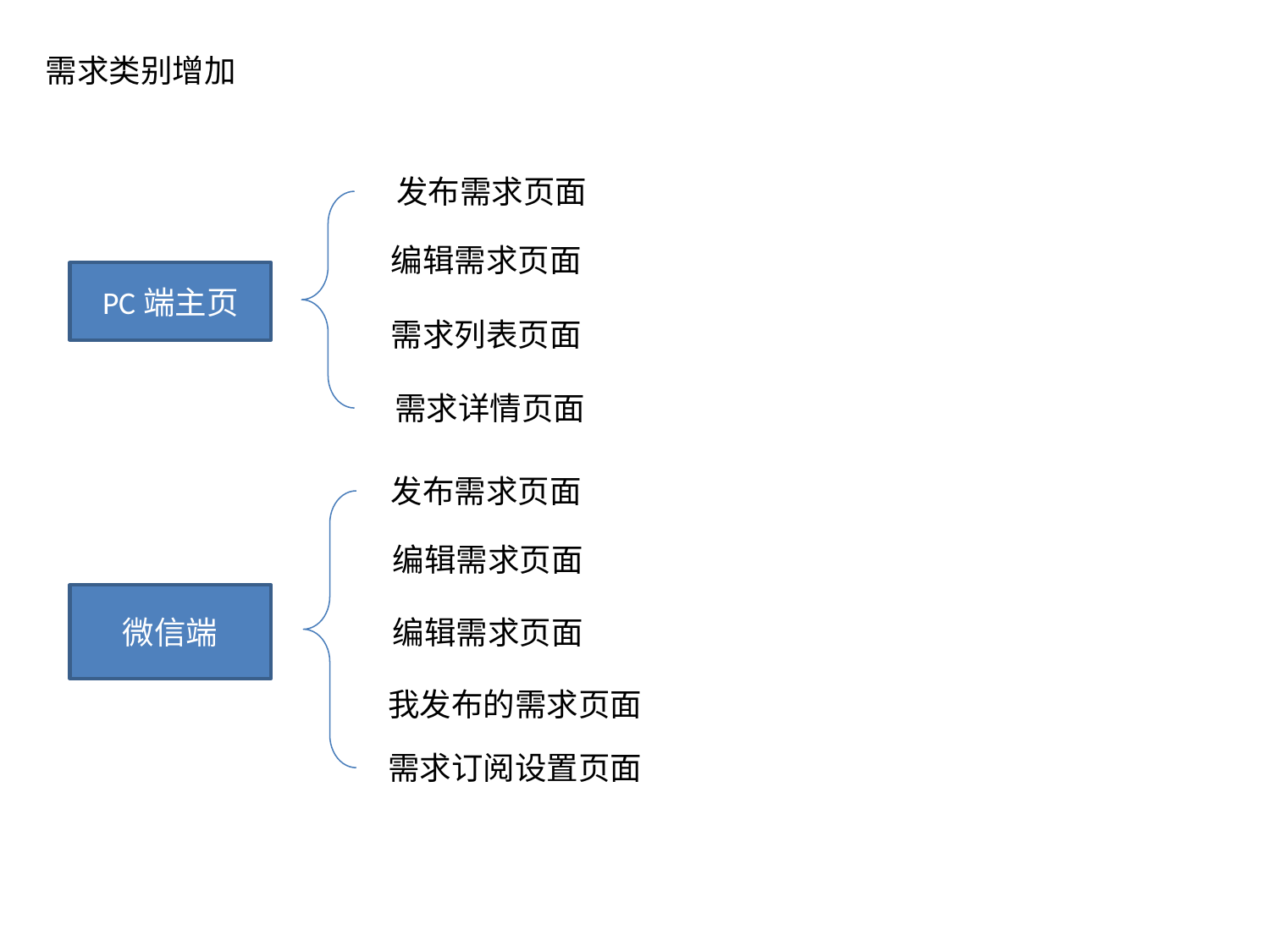

需求类别增加
发布需求页面

编辑需求页面
PC端主页
需求列表页面
需求详情页面
发布需求页面

编辑需求页面
微信端
编辑需求页面
我发布的需求页面
需求订阅设置页面